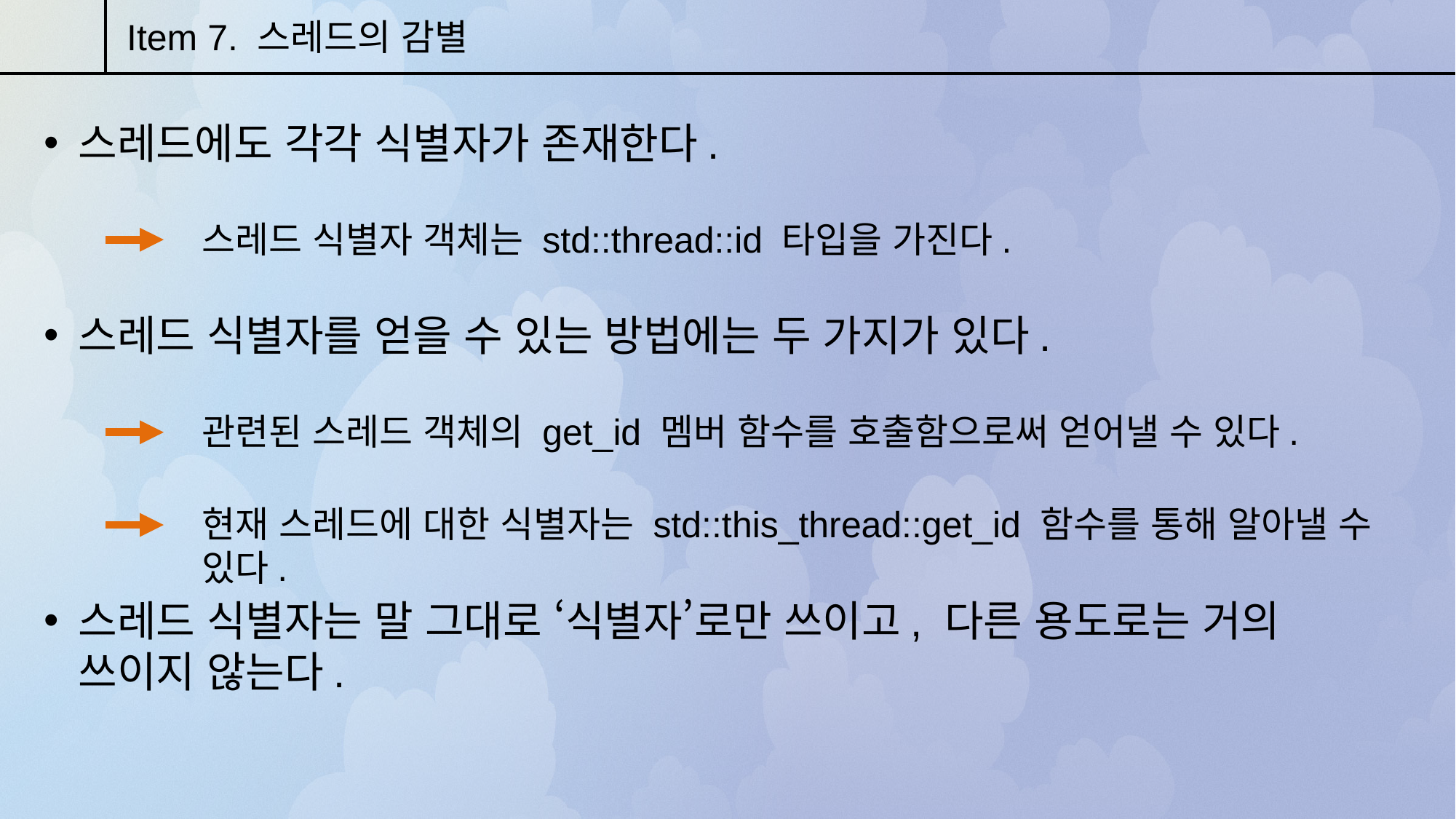

Item 7. 스레드의 감별
스레드에도 각각 식별자가 존재한다.
스레드 식별자 객체는 std::thread::id 타입을 가진다.
스레드 식별자를 얻을 수 있는 방법에는 두 가지가 있다.
관련된 스레드 객체의 get_id 멤버 함수를 호출함으로써 얻어낼 수 있다.
현재 스레드에 대한 식별자는 std::this_thread::get_id 함수를 통해 알아낼 수 있다.
스레드 식별자는 말 그대로 ‘식별자’로만 쓰이고, 다른 용도로는 거의 쓰이지 않는다.